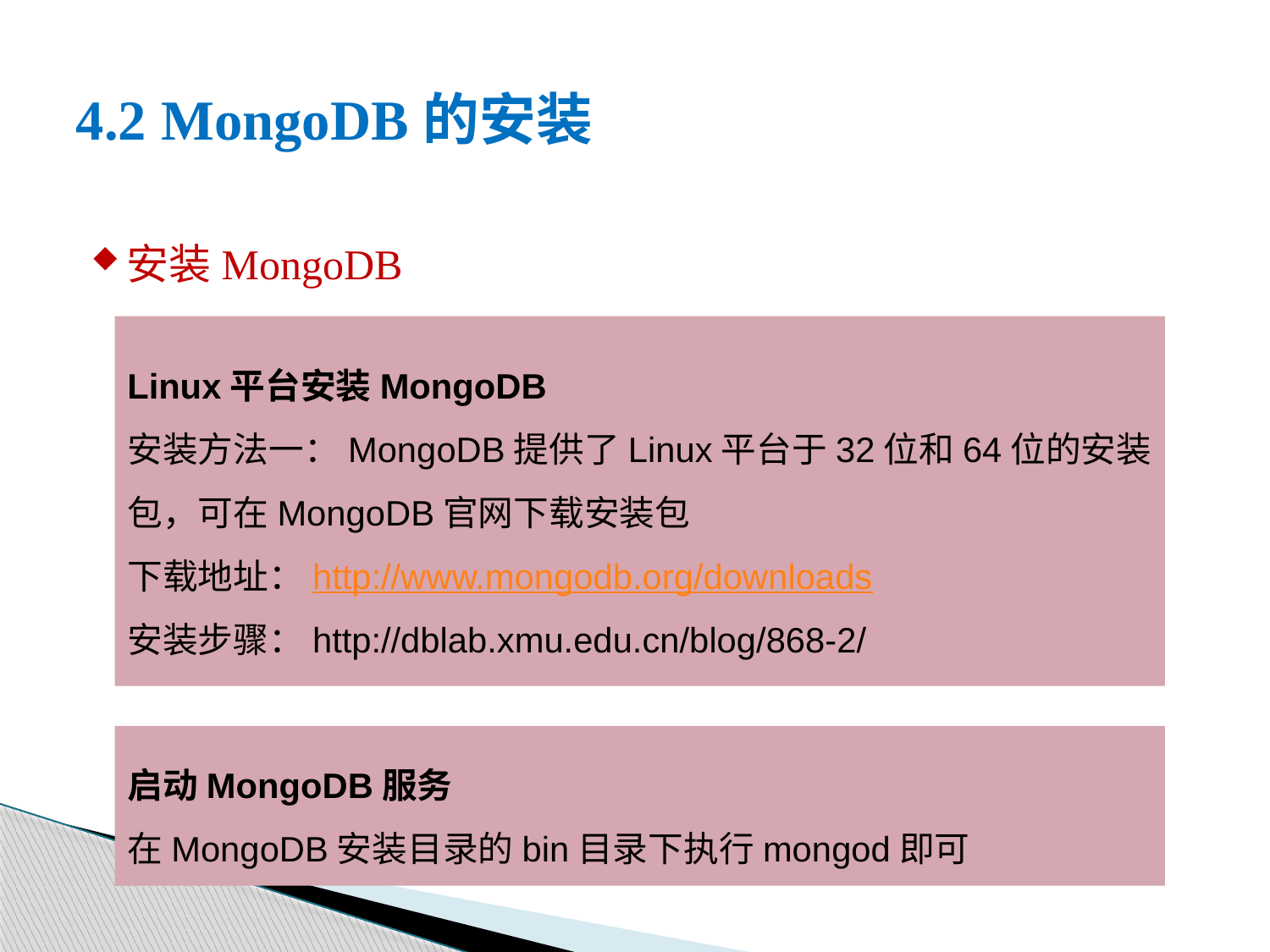

# 4.2 MongoDB的安装
安装MongoDB
Linux平台安装MongoDB
安装方法一：MongoDB提供了Linux平台于32位和64位的安装包，可在MongoDB官网下载安装包
下载地址：http://www.mongodb.org/downloads
安装步骤：http://dblab.xmu.edu.cn/blog/868-2/
启动MongoDB服务
在MongoDB安装目录的bin目录下执行mongod即可